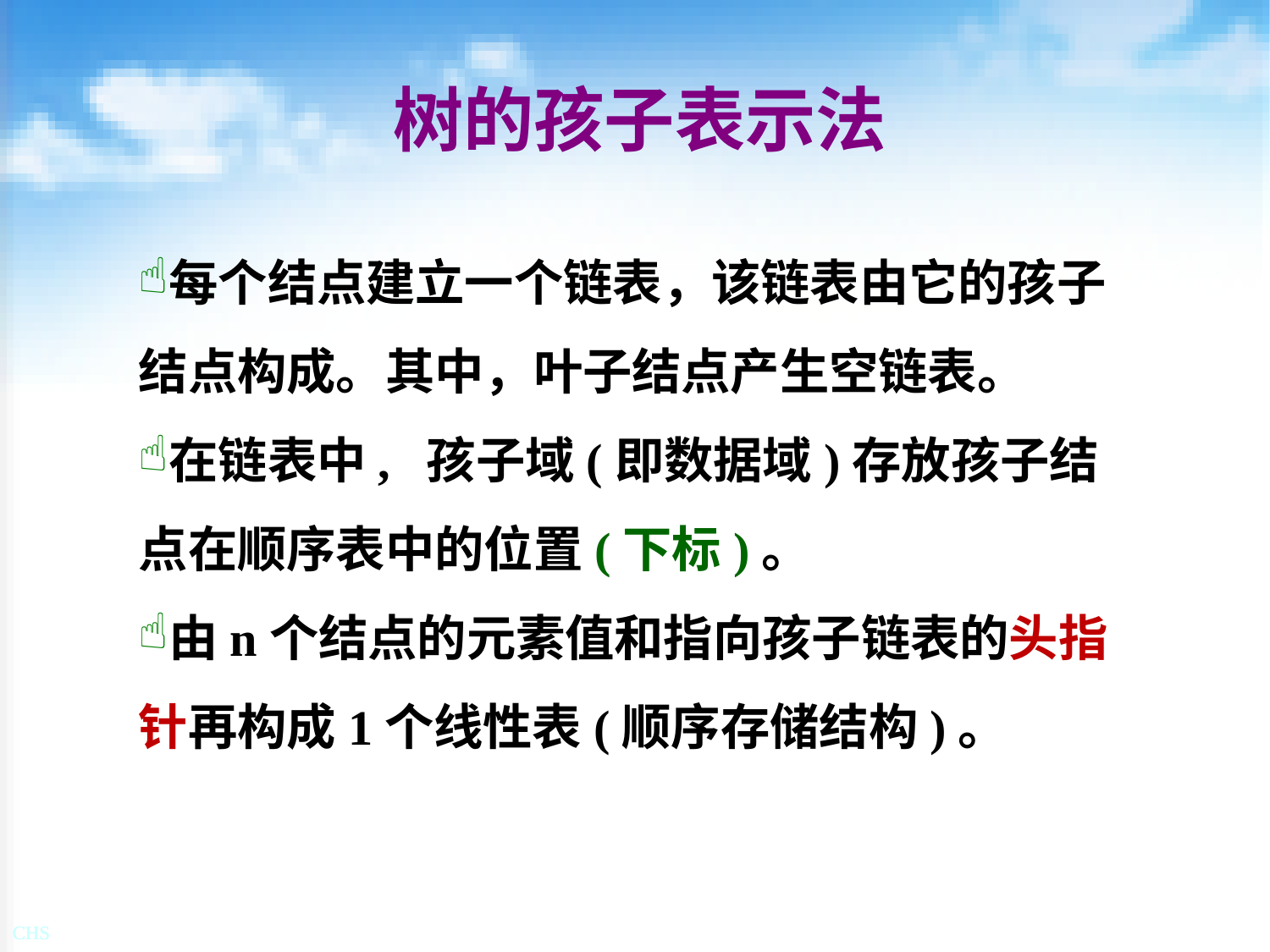

# 树的孩子表示法
每个结点建立一个链表，该链表由它的孩子结点构成。其中，叶子结点产生空链表。
在链表中,  孩子域(即数据域)存放孩子结点在顺序表中的位置(下标)。
由n个结点的元素值和指向孩子链表的头指针再构成1个线性表(顺序存储结构)。
137